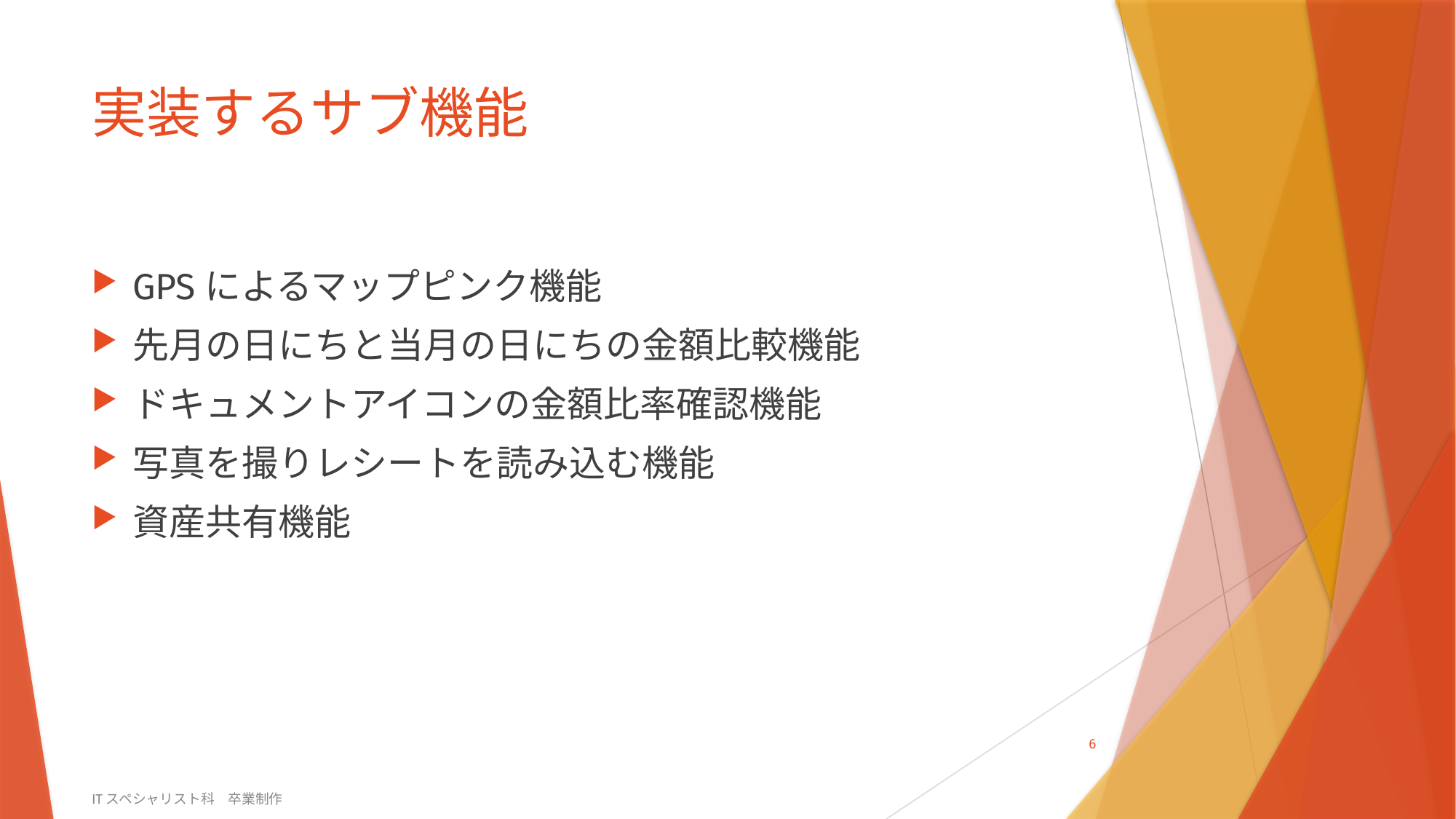

# 実装するサブ機能
GPSによるマップピンク機能
先月の日にちと当月の日にちの金額比較機能
ドキュメントアイコンの金額比率確認機能
写真を撮りレシートを読み込む機能
資産共有機能
6
ITスペシャリスト科　卒業制作